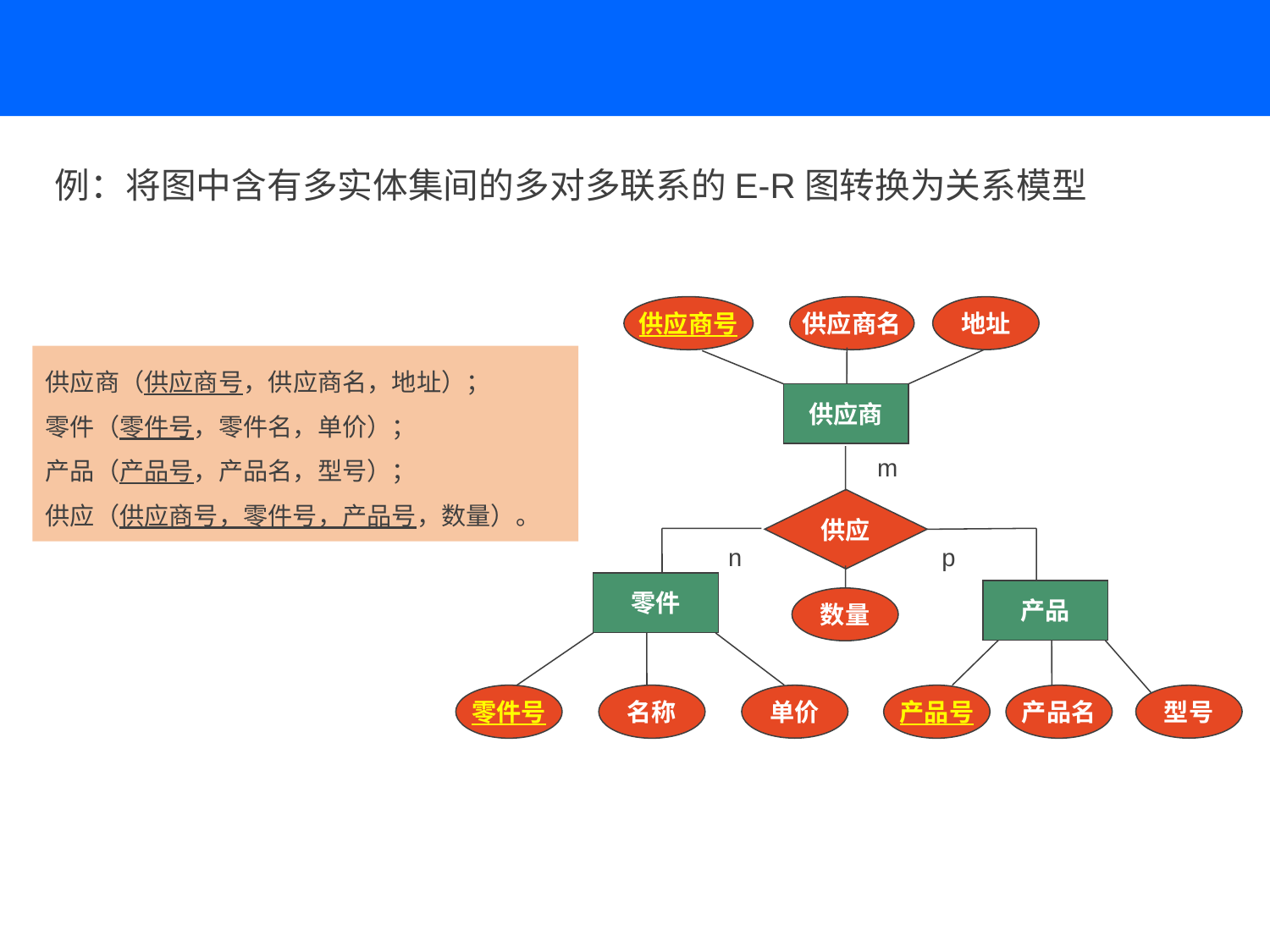

#
例：将图中含有多实体集间的多对多联系的E-R图转换为关系模型
供应商号
供应商名
地址

供应商

m
供应

n
p

零件
产品
数量

零件号
名称
单价
产品号
产品名
型号

供应商（供应商号，供应商名，地址）；
零件（零件号，零件名，单价）；
产品（产品号，产品名，型号）；
供应（供应商号，零件号，产品号，数量）。